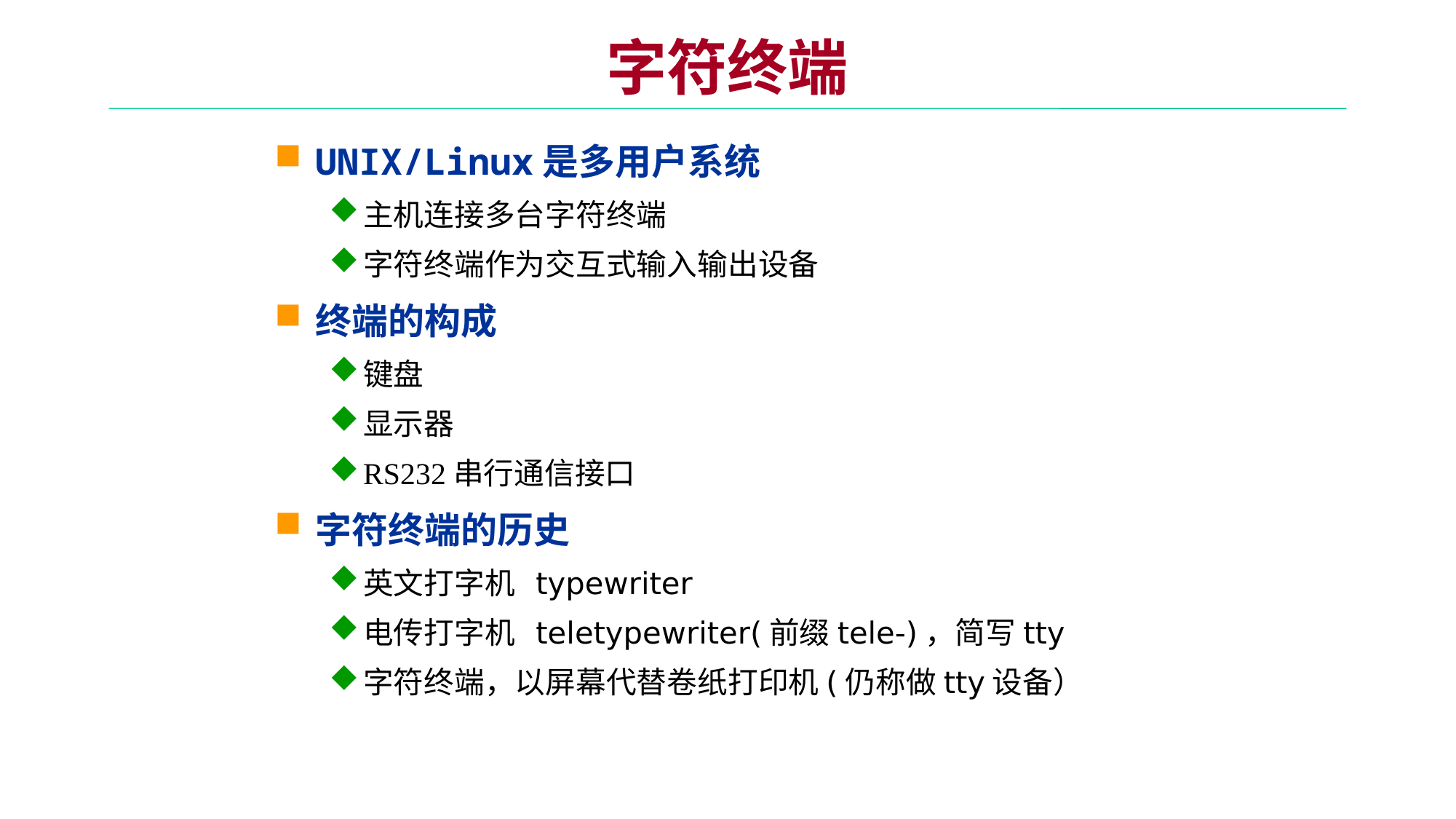

# 字符终端
UNIX/Linux是多用户系统
主机连接多台字符终端
字符终端作为交互式输入输出设备
终端的构成
键盘
显示器
RS232串行通信接口
字符终端的历史
英文打字机  typewriter
电传打字机  teletypewriter(前缀tele-)，简写tty
字符终端，以屏幕代替卷纸打印机(仍称做tty设备）